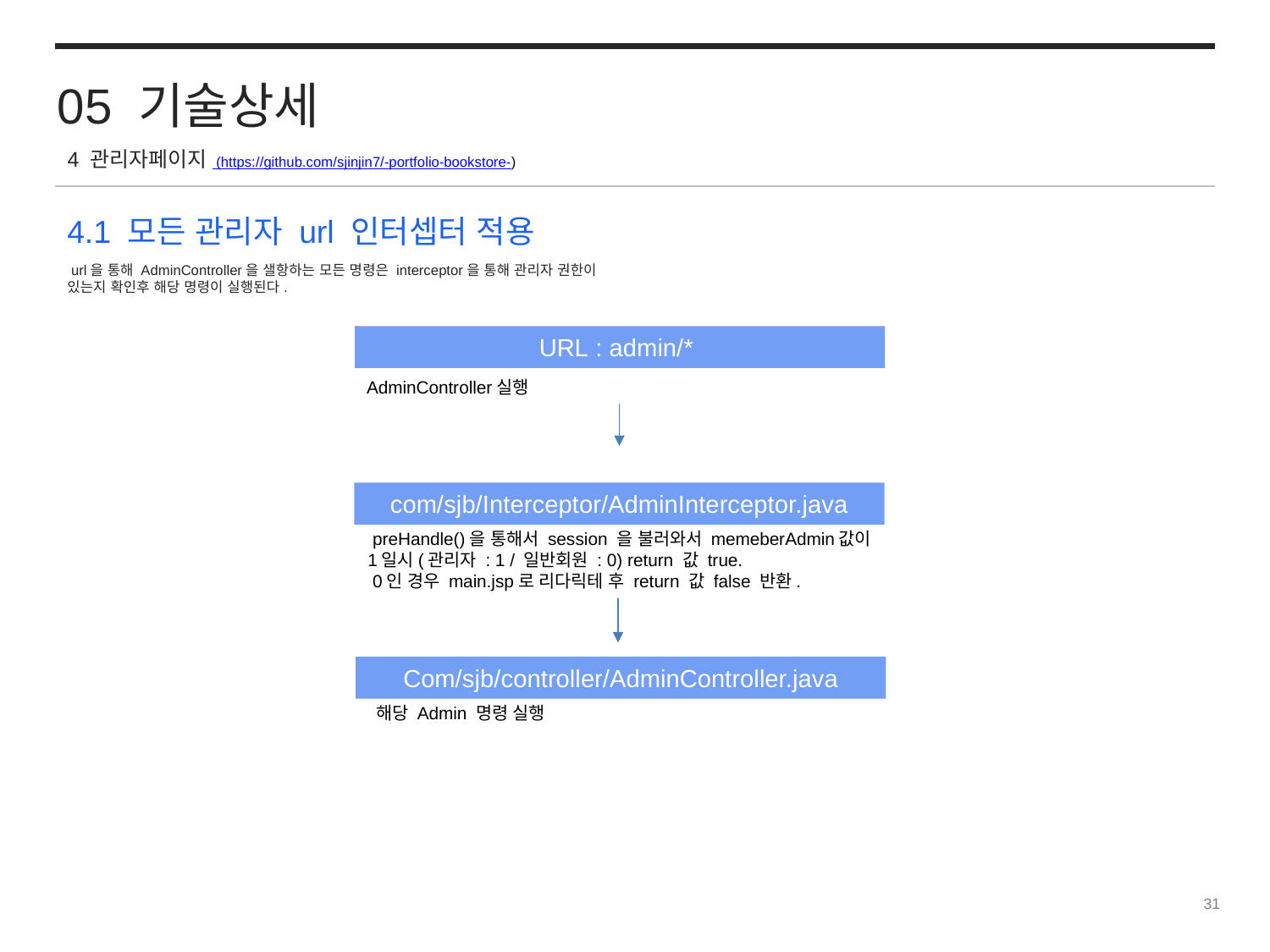

05 기술상세
4 관리자페이지 (https://github.com/sjinjin7/-portfolio-bookstore-)

4.1 모든 관리자 url 인터셉터 적용
 url을 통해 AdminController을 샐항하는 모든 명령은 interceptor을 통해 관리자 권한이 있는지 확인후 해당 명령이 실행된다.
URL : admin/*
AdminController실행
com/sjb/Interceptor/AdminInterceptor.java
 preHandle()을 통해서 session 을 불러와서 memeberAdmin값이 1일시(관리자 : 1 / 일반회원 : 0) return 값 true.
 0인 경우 main.jsp로 리다릭테 후 return 값 false 반환.
Com/sjb/controller/AdminController.java
 해당 Admin 명령 실행